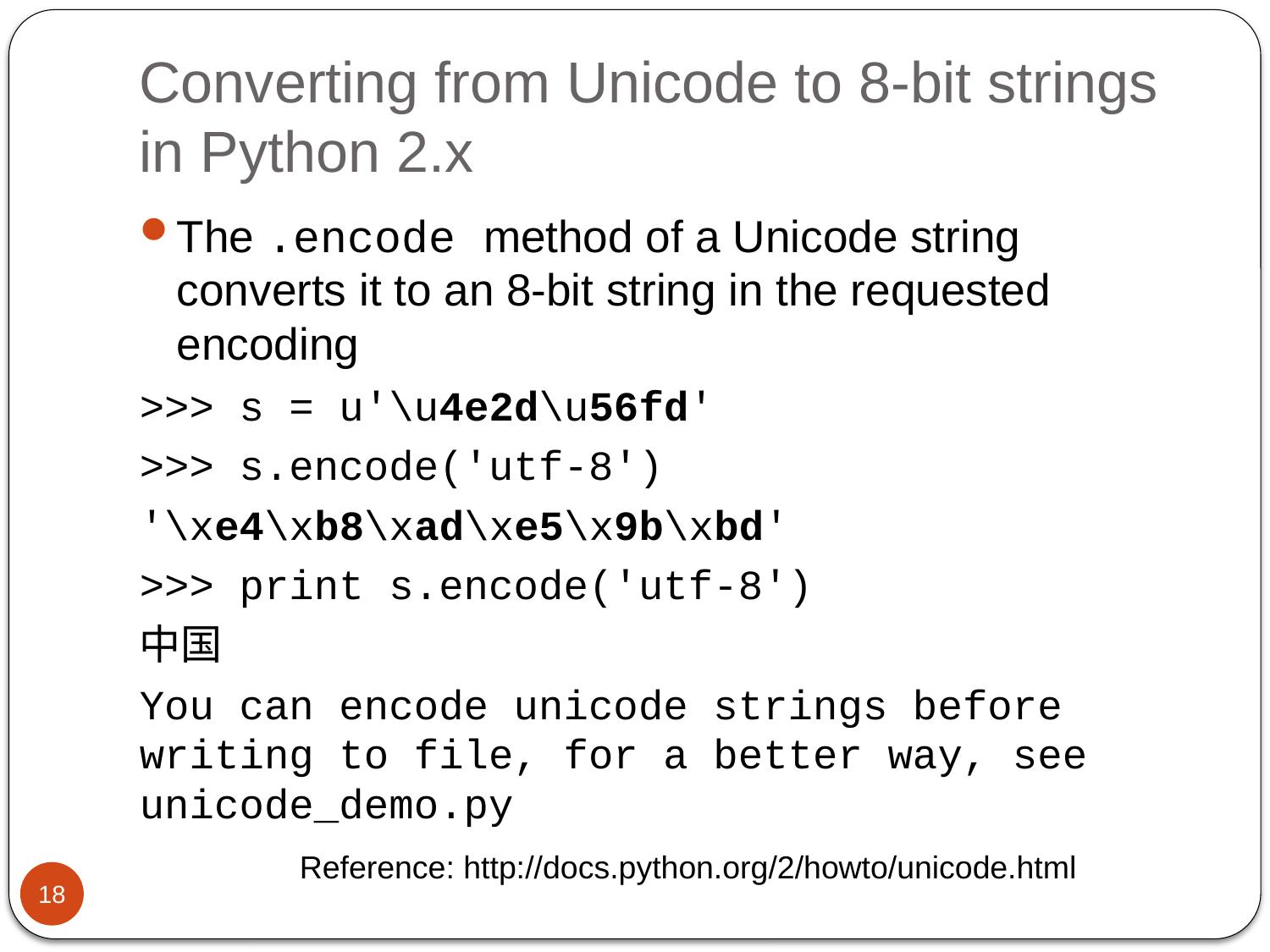

# Converting from Unicode to 8-bit strings in Python 2.x
The .encode method of a Unicode string converts it to an 8-bit string in the requested encoding
>>> s = u'\u4e2d\u56fd'
>>> s.encode('utf-8')
'\xe4\xb8\xad\xe5\x9b\xbd'
>>> print s.encode('utf-8')
中国
You can encode unicode strings before writing to file, for a better way, see unicode_demo.py
Reference: http://docs.python.org/2/howto/unicode.html
18